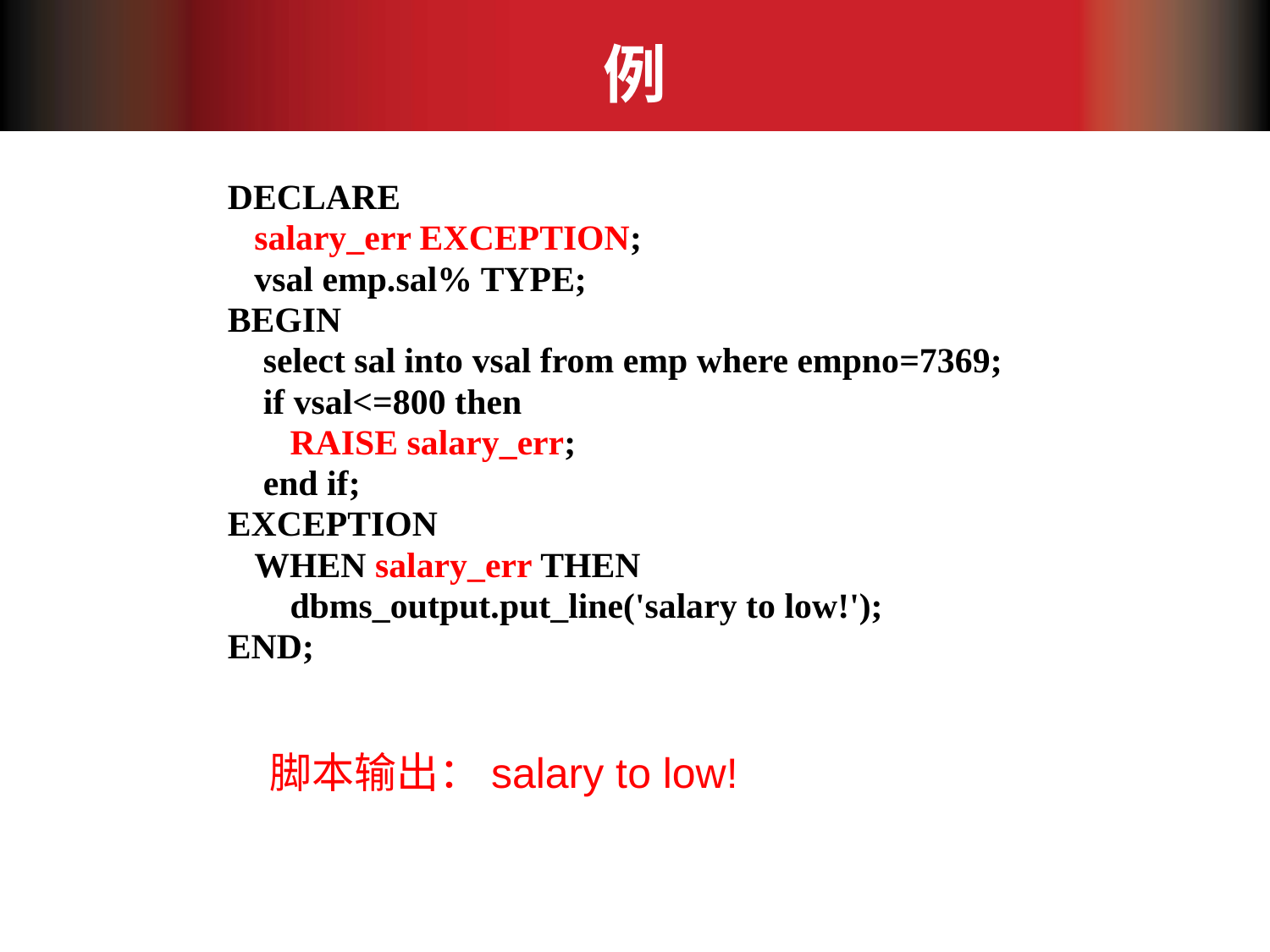

# 例
DECLARE
   salary_err EXCEPTION;
   vsal emp.sal% TYPE;
BEGIN
    select sal into vsal from emp where empno=7369;
    if vsal<=800 then
       RAISE salary_err;
    end if;
EXCEPTION
   WHEN salary_err THEN
       dbms_output.put_line('salary to low!');
END;
脚本输出：salary to low!